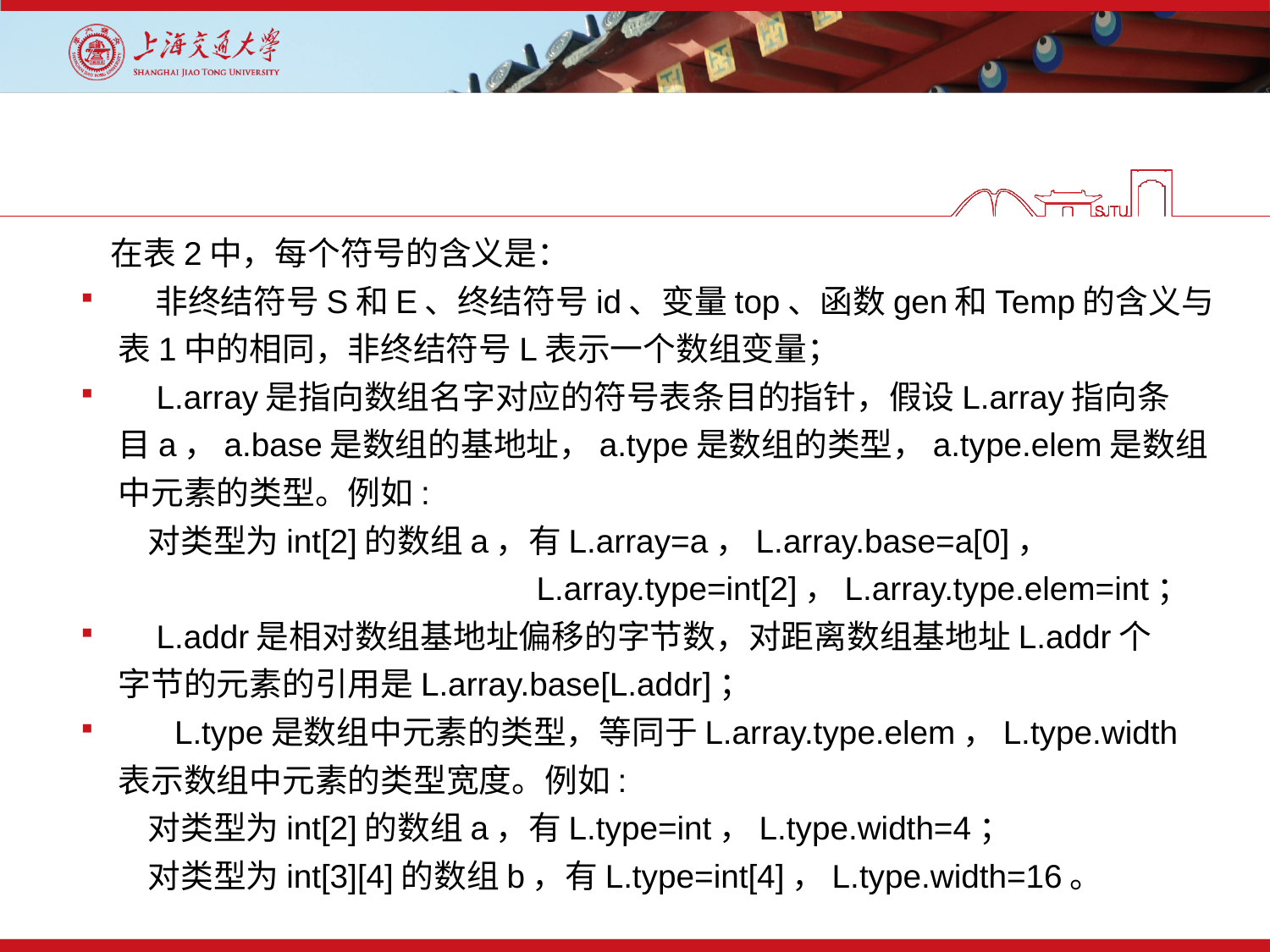

#
   在表2中，每个符号的含义是：
     非终结符号S和E、终结符号id、变量top、函数gen和Temp的含义与
    表1中的相同，非终结符号L表示一个数组变量；
     L.array是指向数组名字对应的符号表条目的指针，假设L.array指向条
    目a，a.base是数组的基地址，a.type是数组的类型，a.type.elem是数组
    中元素的类型。例如:
        对类型为int[2]的数组a，有L.array=a，L.array.base=a[0]，
                                                  L.array.type=int[2]，L.array.type.elem=int；
     L.addr是相对数组基地址偏移的字节数，对距离数组基地址L.addr个
    字节的元素的引用是L.array.base[L.addr]；
       L.type是数组中元素的类型，等同于L.array.type.elem，L.type.width
    表示数组中元素的类型宽度。例如:
        对类型为int[2]的数组a，有L.type=int，L.type.width=4；
        对类型为int[3][4]的数组b，有L.type=int[4]，L.type.width=16。